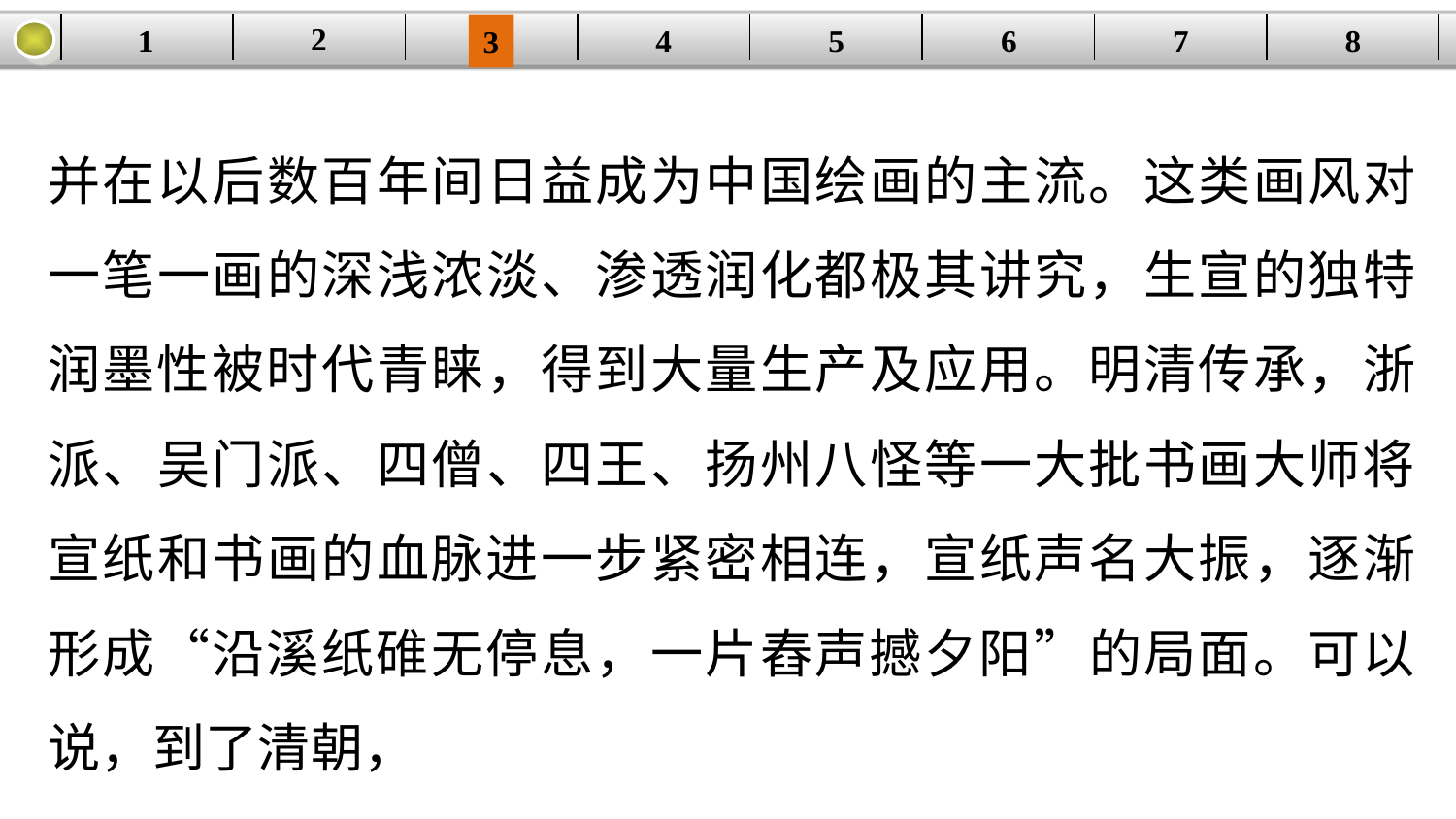

2
1
8
7
6
|  |  |  |  |  |  |  |  |
| --- | --- | --- | --- | --- | --- | --- | --- |
5
4
3

并在以后数百年间日益成为中国绘画的主流。这类画风对一笔一画的深浅浓淡、渗透润化都极其讲究，生宣的独特润墨性被时代青睐，得到大量生产及应用。明清传承，浙派、吴门派、四僧、四王、扬州八怪等一大批书画大师将宣纸和书画的血脉进一步紧密相连，宣纸声名大振，逐渐形成“沿溪纸碓无停息，一片舂声撼夕阳”的局面。可以说，到了清朝，